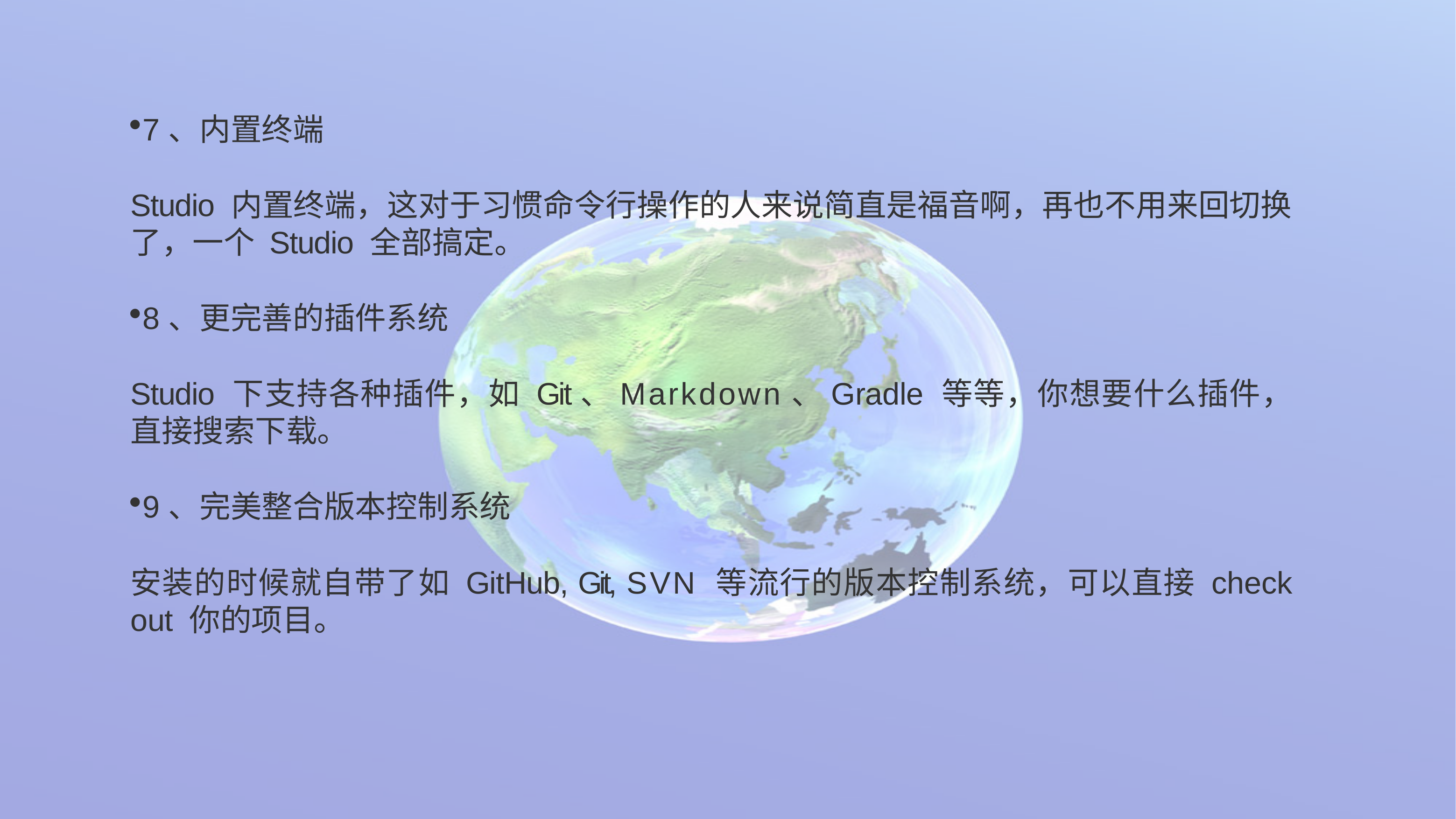

7、内置终端

Studio 内置终端，这对于习惯命令行操作的人来说简直是福音啊，再也不用来回切换了，一个 Studio 全部搞定。

8、更完善的插件系统

Studio 下支持各种插件，如 Git、Markdown、Gradle 等等，你想要什么插件，直接搜索下载。

9、完美整合版本控制系统

安装的时候就自带了如 GitHub, Git, SVN 等流行的版本控制系统，可以直接 check out 你的项目。